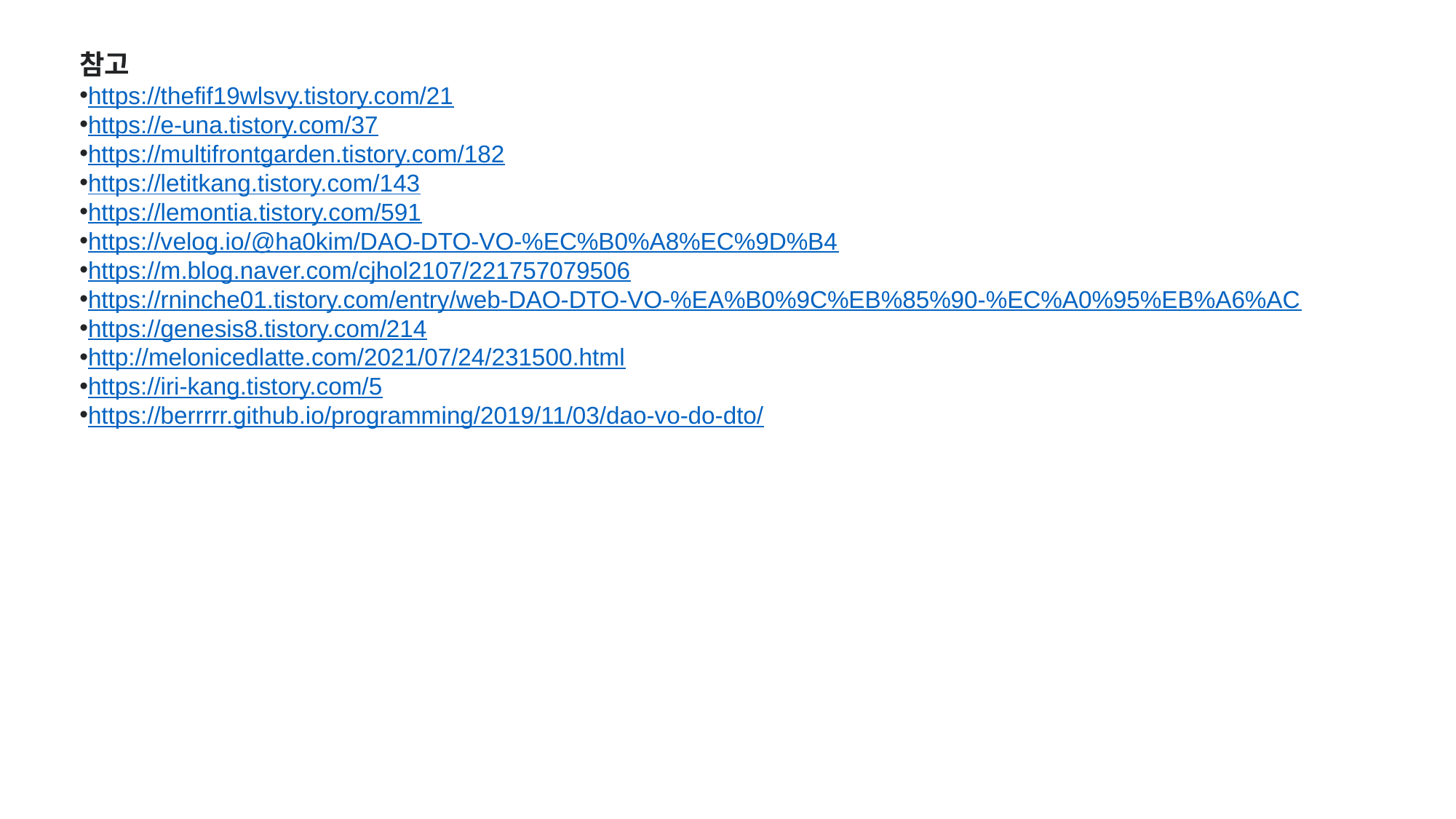

참고
https://thefif19wlsvy.tistory.com/21
https://e-una.tistory.com/37
https://multifrontgarden.tistory.com/182
https://letitkang.tistory.com/143
https://lemontia.tistory.com/591
https://velog.io/@ha0kim/DAO-DTO-VO-%EC%B0%A8%EC%9D%B4
https://m.blog.naver.com/cjhol2107/221757079506
https://rninche01.tistory.com/entry/web-DAO-DTO-VO-%EA%B0%9C%EB%85%90-%EC%A0%95%EB%A6%AC
https://genesis8.tistory.com/214
http://melonicedlatte.com/2021/07/24/231500.html
https://iri-kang.tistory.com/5
https://berrrrr.github.io/programming/2019/11/03/dao-vo-do-dto/